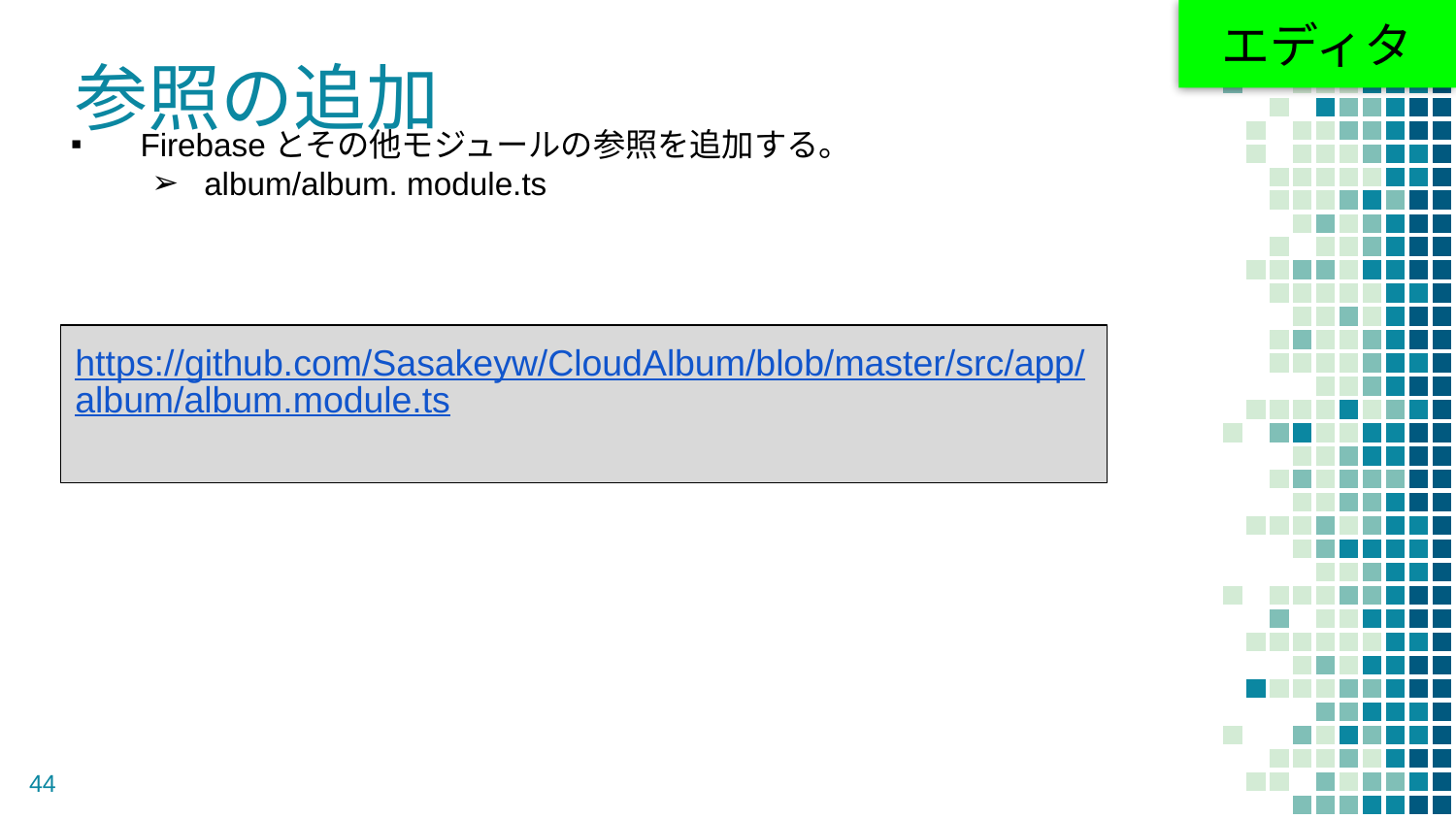

エディタ
# 参照の追加
 Firebaseとその他モジュールの参照を追加する。
album/album. module.ts

https://github.com/Sasakeyw/CloudAlbum/blob/master/src/app/album/album.module.ts
44